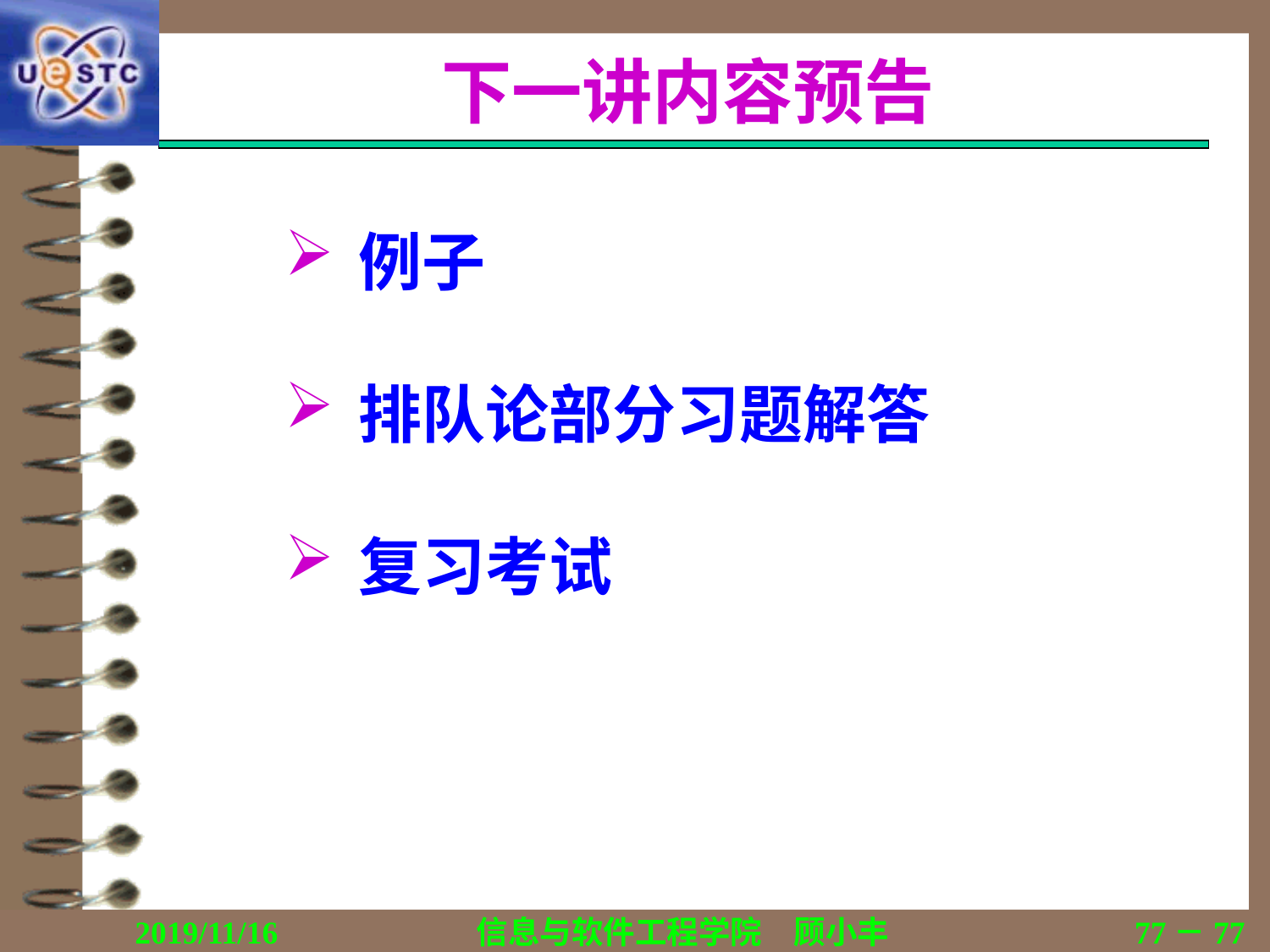

# 下一讲内容预告
例子
排队论部分习题解答
复习考试
2019/11/16
信息与软件工程学院　顾小丰
77－77